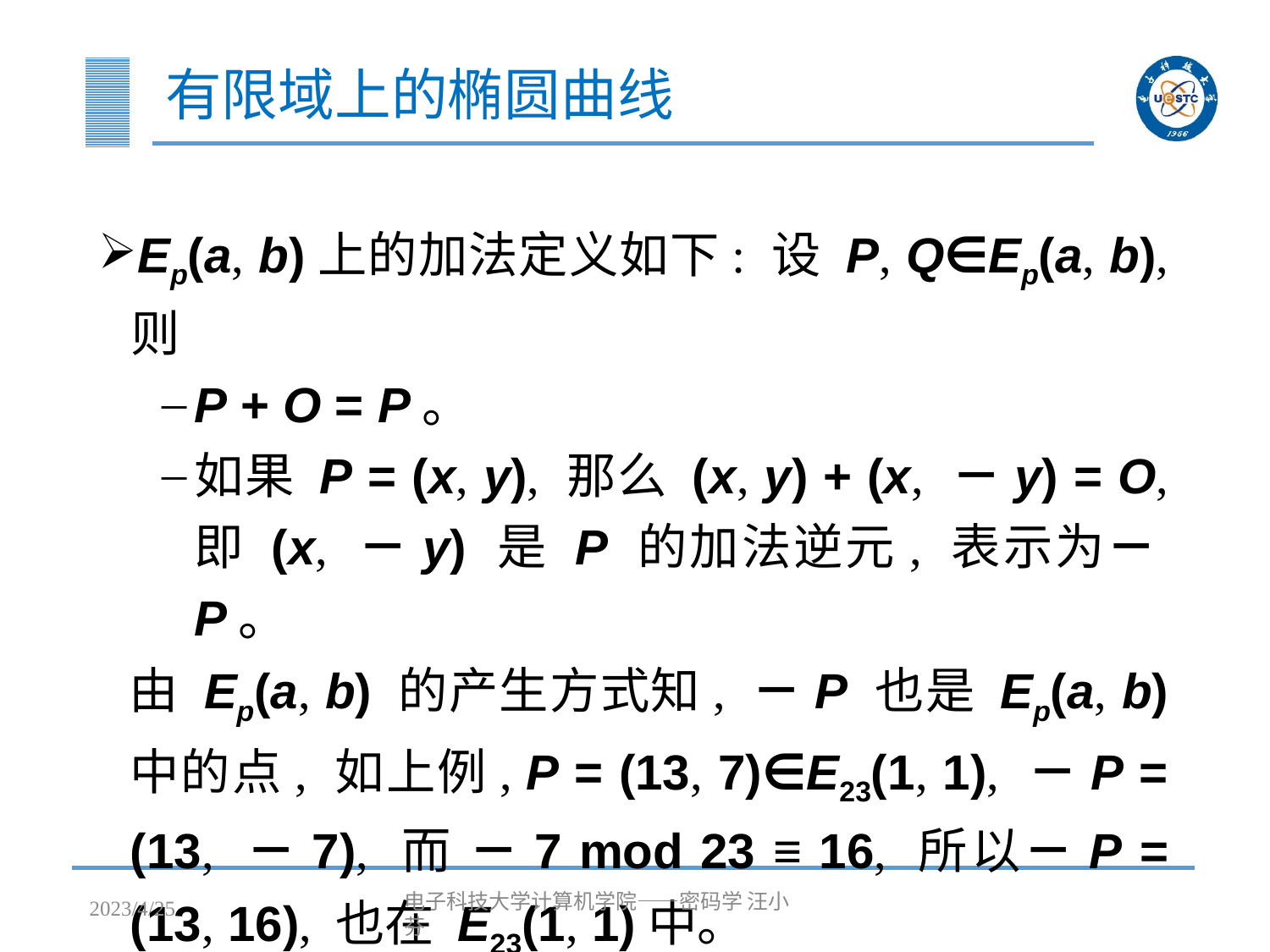

# 有限域上的椭圆曲线
Ep(a, b)上的加法定义如下: 设 P, Q∈Ep(a, b), 则
P + O = P。
如果 P = (x, y), 那么 (x, y) + (x, －y) = O, 即 (x, －y) 是 P 的加法逆元, 表示为－P。
由 Ep(a, b) 的产生方式知, －P 也是 Ep(a, b) 中的点, 如上例, P = (13, 7)∈E23(1, 1), －P = (13, －7), 而 －7 mod 23 ≡ 16, 所以－P = (13, 16), 也在 E23(1, 1)中。

2023/4/25
电子科技大学计算机学院——密码学 汪小芬